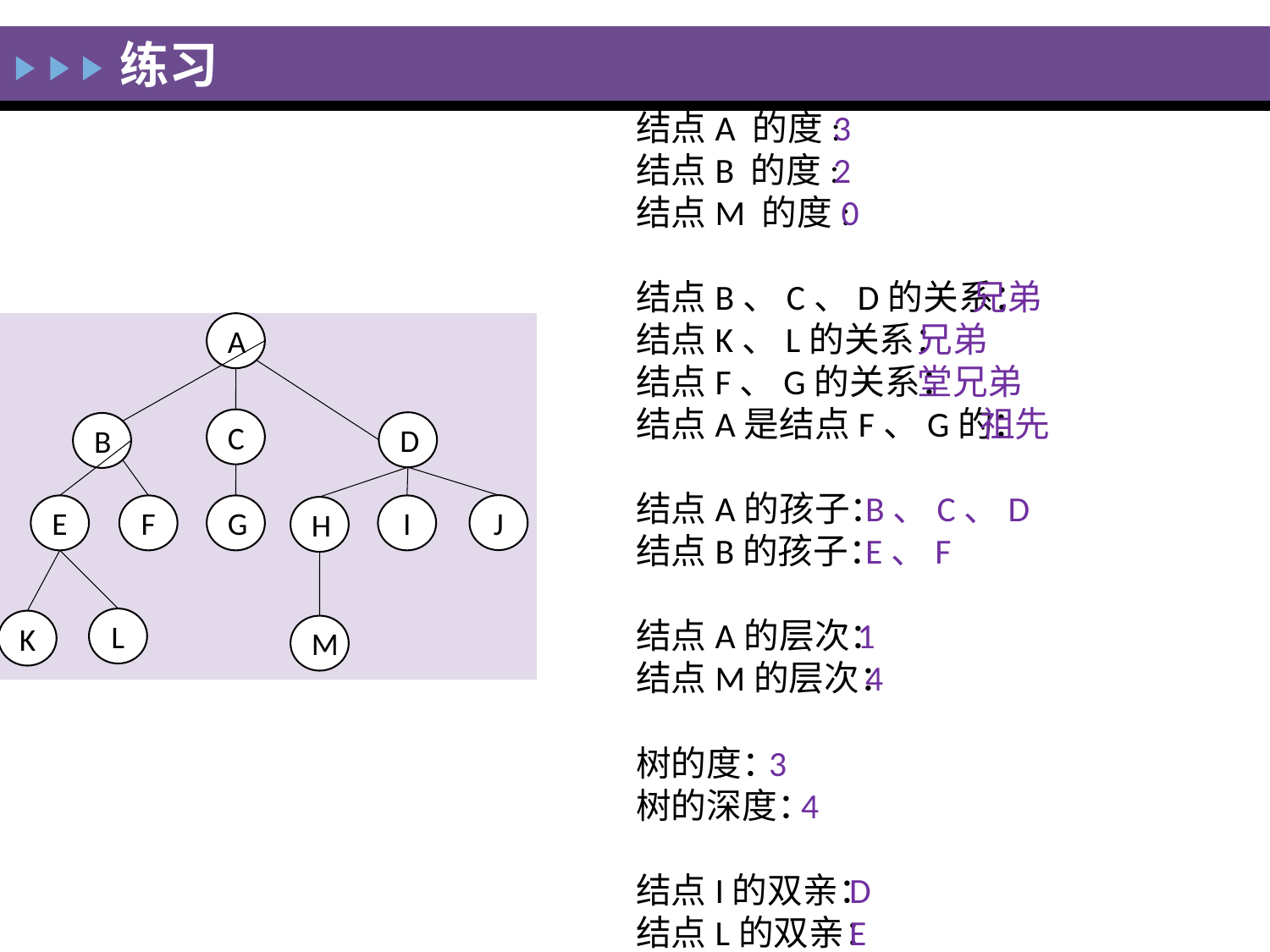

# 练习
结点A 的度:
结点B 的度:
结点M 的度:

结点B、C、D的关系：
结点K、L的关系：
结点F、G的关系：
结点A是结点F、G的：

结点A的孩子：
结点B的孩子：

结点A的层次：
结点M的层次：

树的度：
树的深度：

结点I的双亲：
结点L的双亲：

             3
             2
              0

                              兄弟
                       兄弟
                       堂兄弟
                               祖先

                 B、C、D
                 E、F

                1
                 4

     3
         4

               D
               E

A
C
D
B
J
E
F
G
I
H
L
K
M